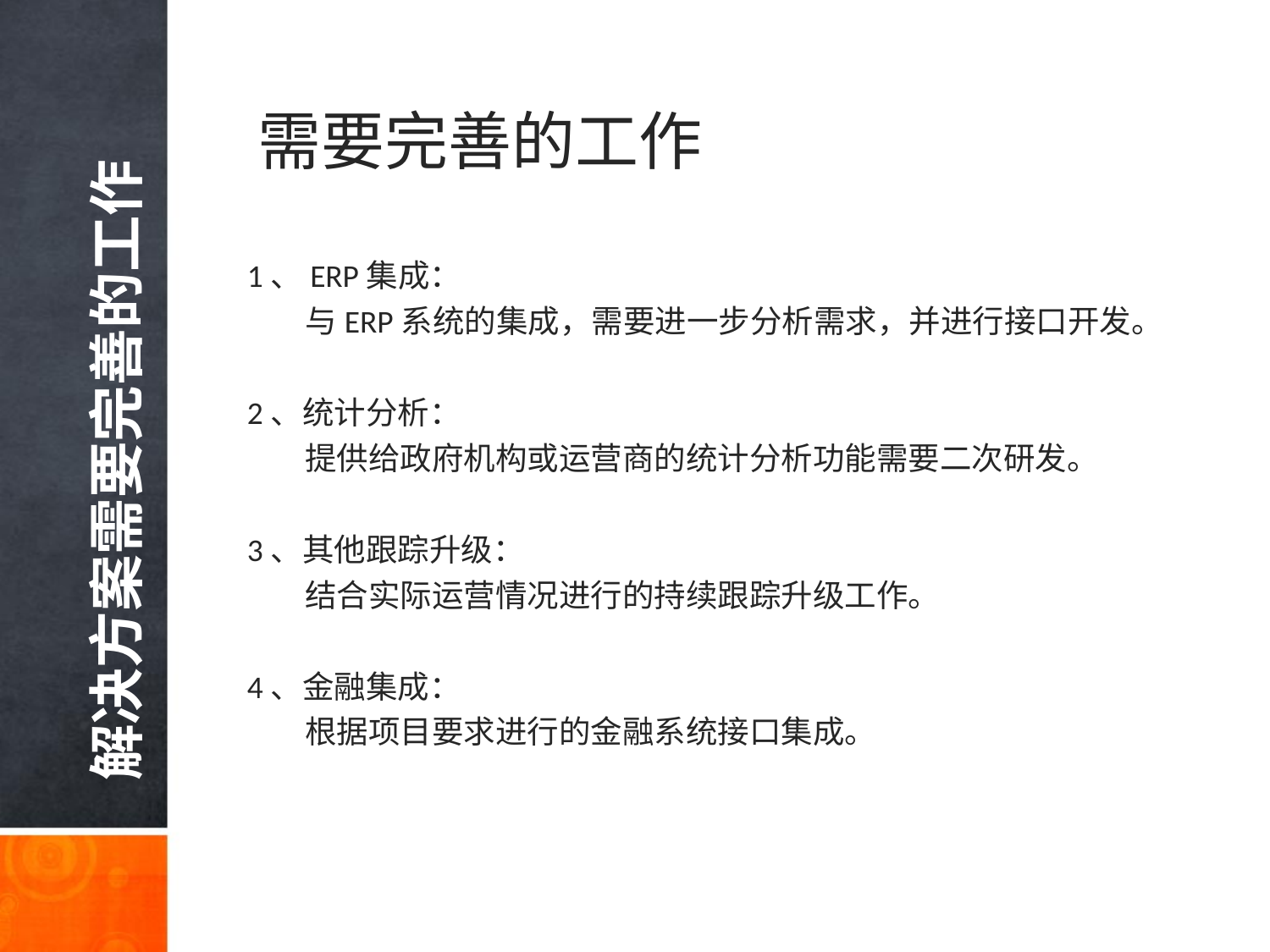

需要完善的工作
1、ERP集成：
       与ERP系统的集成，需要进一步分析需求，并进行接口开发。

2、统计分析：
       提供给政府机构或运营商的统计分析功能需要二次研发。

3、其他跟踪升级：
       结合实际运营情况进行的持续跟踪升级工作。

4、金融集成：
       根据项目要求进行的金融系统接口集成。
解决方案需要完善的工作